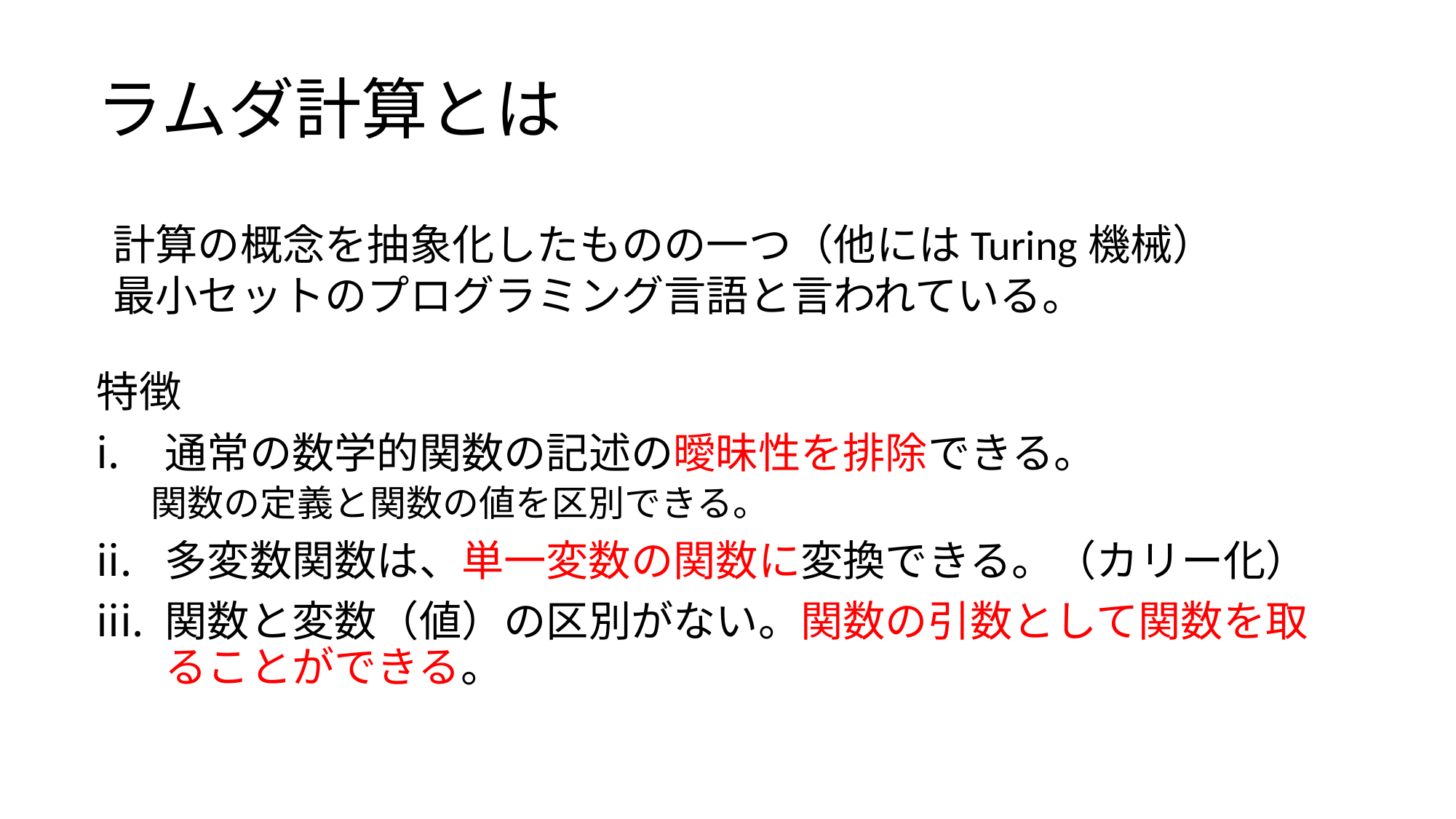

# ラムダ計算とは
計算の概念を抽象化したものの一つ（他にはTuring機械）
最小セットのプログラミング言語と言われている。
特徴
通常の数学的関数の記述の曖昧性を排除できる。
関数の定義と関数の値を区別できる。
多変数関数は、単一変数の関数に変換できる。（カリー化）
関数と変数（値）の区別がない。関数の引数として関数を取ることができる。